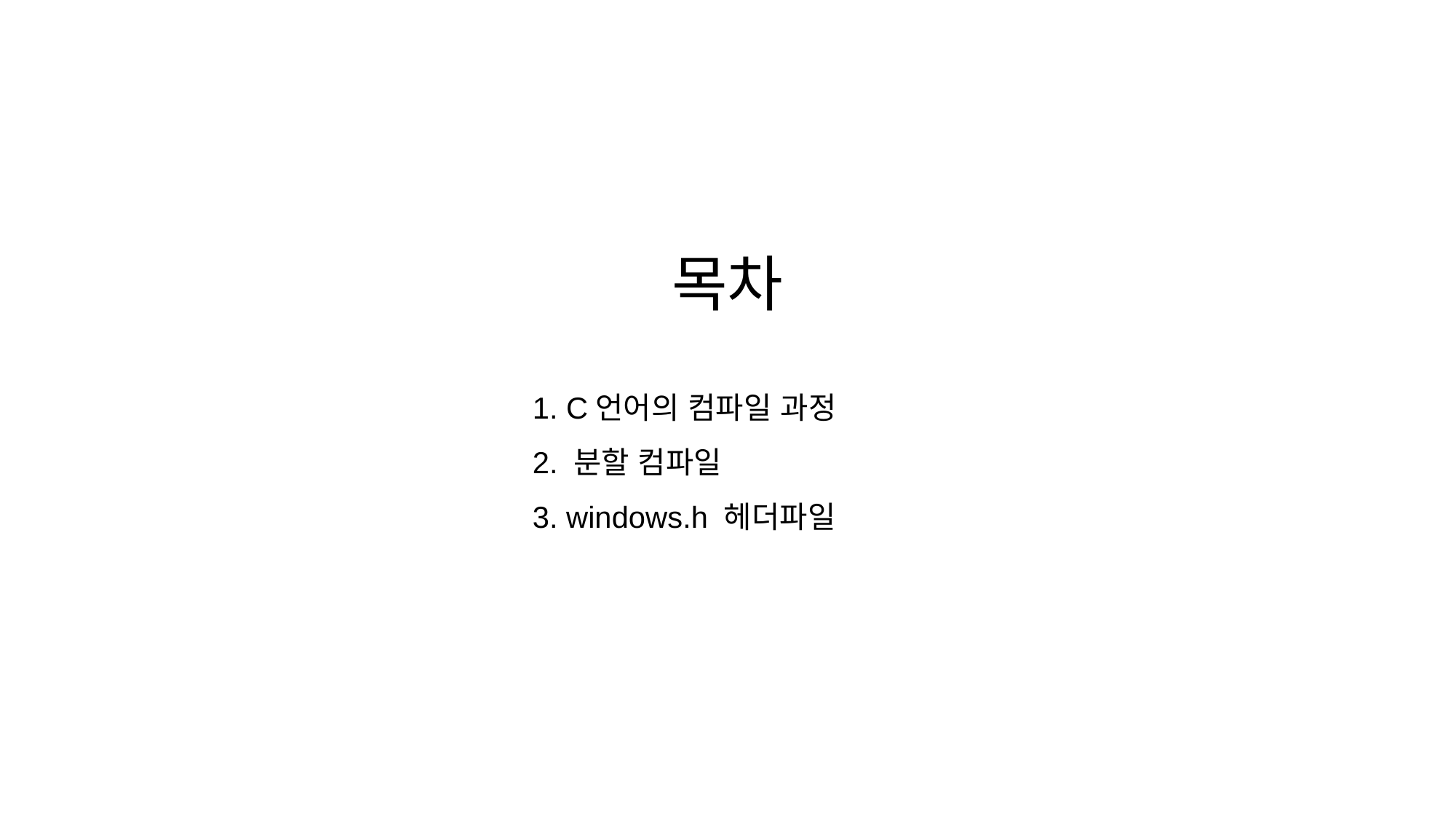

목차
1. C언어의 컴파일 과정
2. 분할 컴파일
3. windows.h 헤더파일